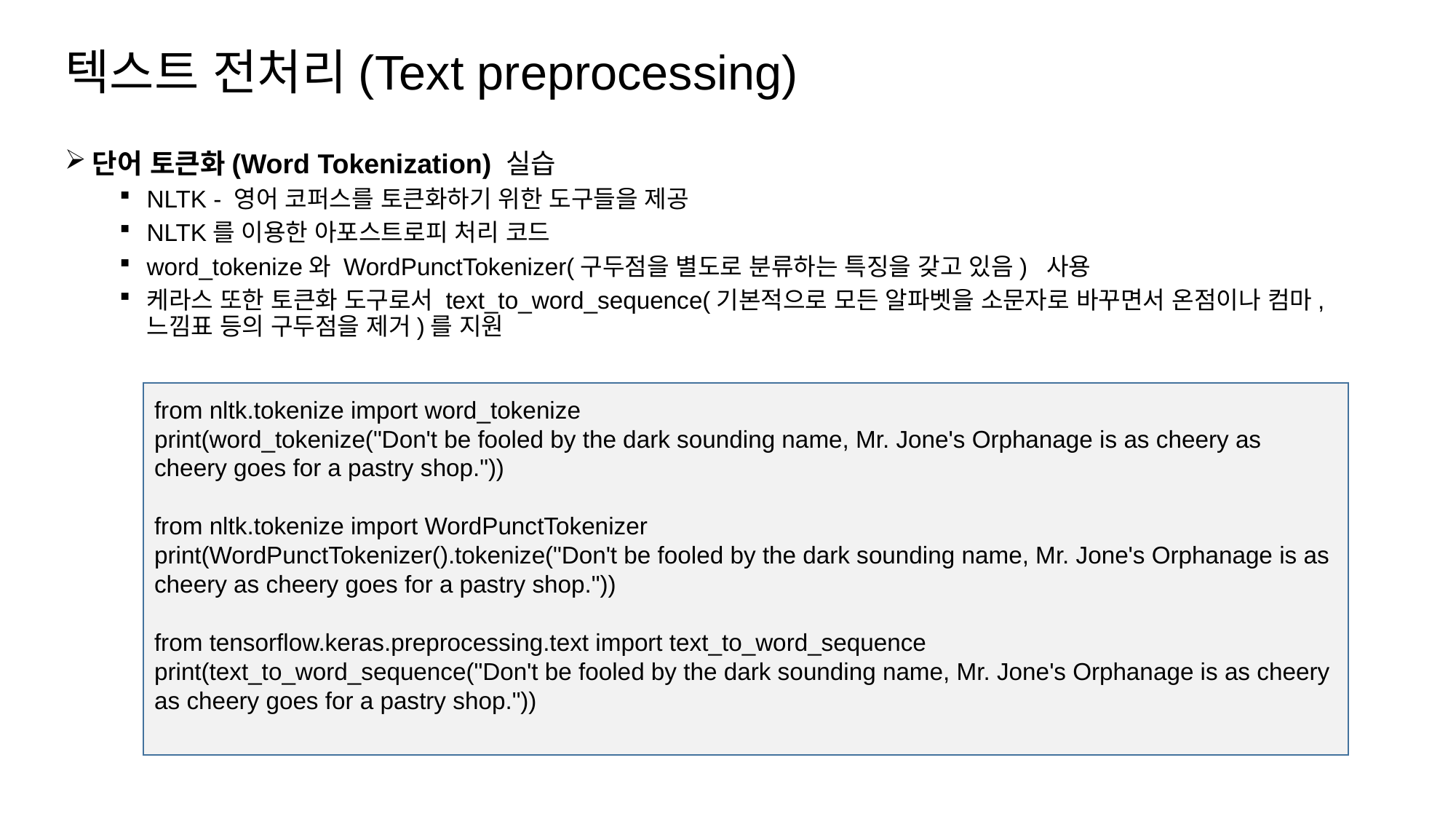

# 텍스트 전처리(Text preprocessing)
단어 토큰화(Word Tokenization) 실습
NLTK - 영어 코퍼스를 토큰화하기 위한 도구들을 제공
NLTK를 이용한 아포스트로피 처리 코드
word_tokenize와 WordPunctTokenizer(구두점을 별도로 분류하는 특징을 갖고 있음)  사용
케라스 또한 토큰화 도구로서 text_to_word_sequence(기본적으로 모든 알파벳을 소문자로 바꾸면서 온점이나 컴마, 느낌표 등의 구두점을 제거)를 지원
from nltk.tokenize import word_tokenize
print(word_tokenize("Don't be fooled by the dark sounding name, Mr. Jone's Orphanage is as cheery as cheery goes for a pastry shop."))

from nltk.tokenize import WordPunctTokenizer
print(WordPunctTokenizer().tokenize("Don't be fooled by the dark sounding name, Mr. Jone's Orphanage is as cheery as cheery goes for a pastry shop."))

from tensorflow.keras.preprocessing.text import text_to_word_sequence
print(text_to_word_sequence("Don't be fooled by the dark sounding name, Mr. Jone's Orphanage is as cheery as cheery goes for a pastry shop."))